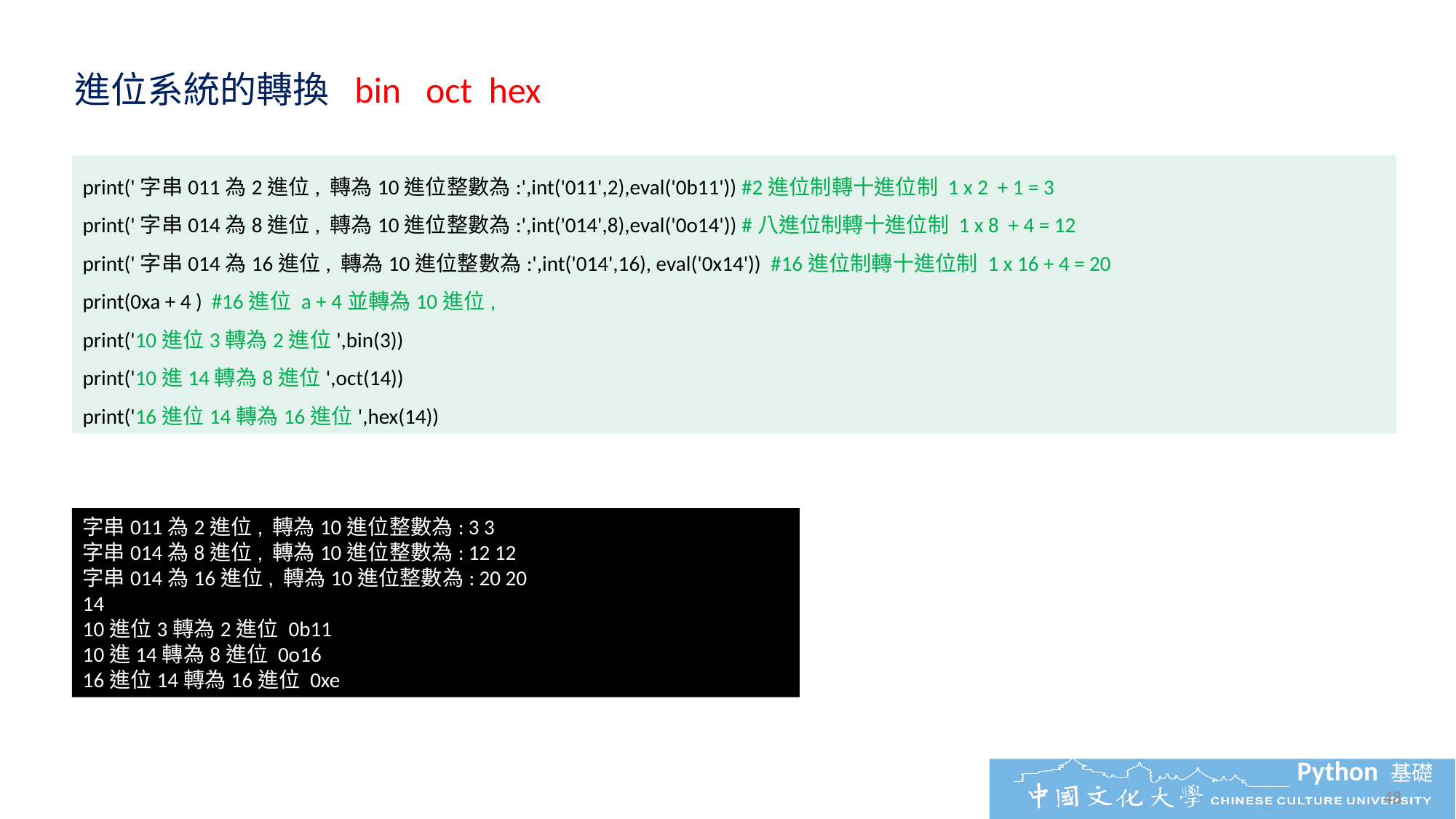

進位系統的轉換  bin   oct  hex
print('字串011為2進位, 轉為10進位整數為:',int('011',2),eval('0b11')) #2進位制轉十進位制 1 x 2  + 1 = 3
print('字串014為8進位, 轉為10進位整數為:',int('014',8),eval('0o14')) #八進位制轉十進位制 1 x 8  + 4 = 12
print('字串014為16進位, 轉為10進位整數為:',int('014',16), eval('0x14'))  #16進位制轉十進位制 1 x 16 + 4 = 20
print(0xa + 4 )  #16進位 a + 4並轉為10進位,
print('10進位3轉為2進位',bin(3))
print('10進14轉為8進位',oct(14))
print('16進位14轉為16進位',hex(14))
字串011為2進位, 轉為10進位整數為: 3 3
字串014為8進位, 轉為10進位整數為: 12 12
字串014為16進位, 轉為10進位整數為: 20 20
14
10進位3轉為2進位 0b11
10進14轉為8進位 0o16
16進位14轉為16進位 0xe
48